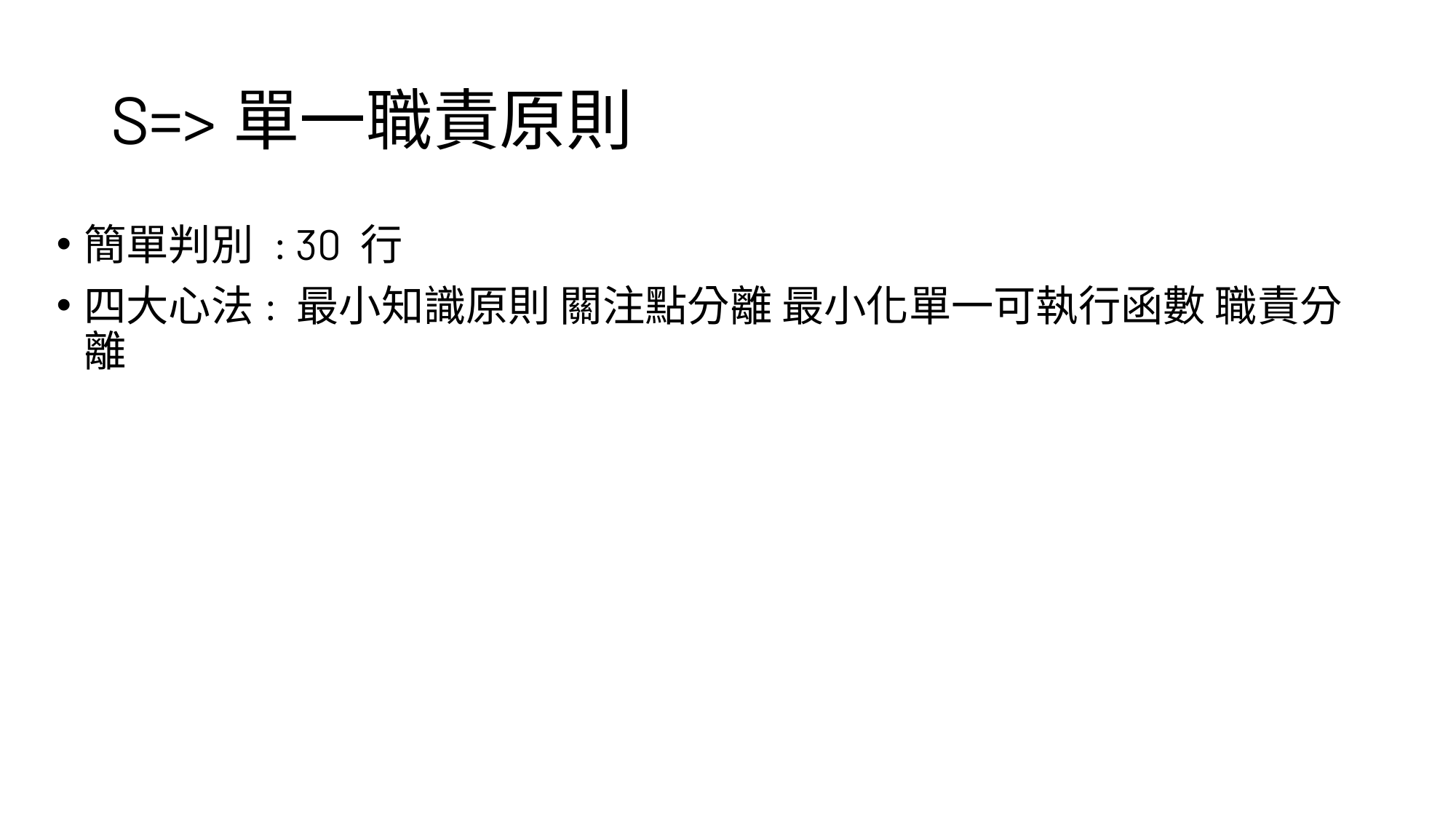

# S=>單一職責原則
簡單判別 : 30 行
四大心法: 最小知識原則 關注點分離 最小化單一可執行函數 職責分離